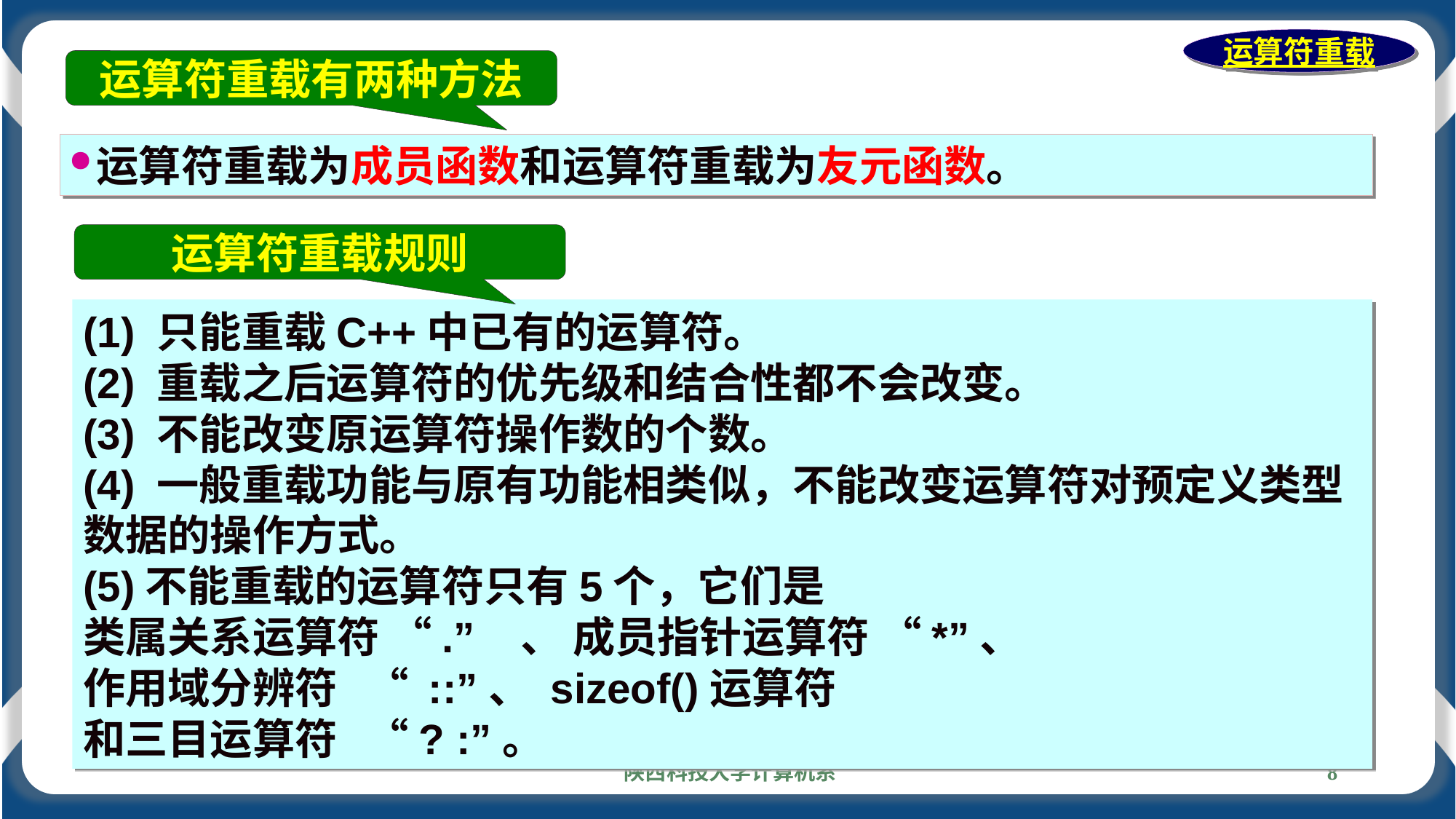

运算符重载
运算符重载有两种方法
运算符重载为成员函数和运算符重载为友元函数。
运算符重载规则
(1) 只能重载C++中已有的运算符。
(2) 重载之后运算符的优先级和结合性都不会改变。
(3) 不能改变原运算符操作数的个数。
(4) 一般重载功能与原有功能相类似，不能改变运算符对预定义类型数据的操作方式。
(5)不能重载的运算符只有5个，它们是
类属关系运算符 “.”   、 成员指针运算符 “*”、
作用域分辨符   “ ::”、 sizeof()运算符
和三目运算符   “? :”。
陕西科技大学计算机系
8